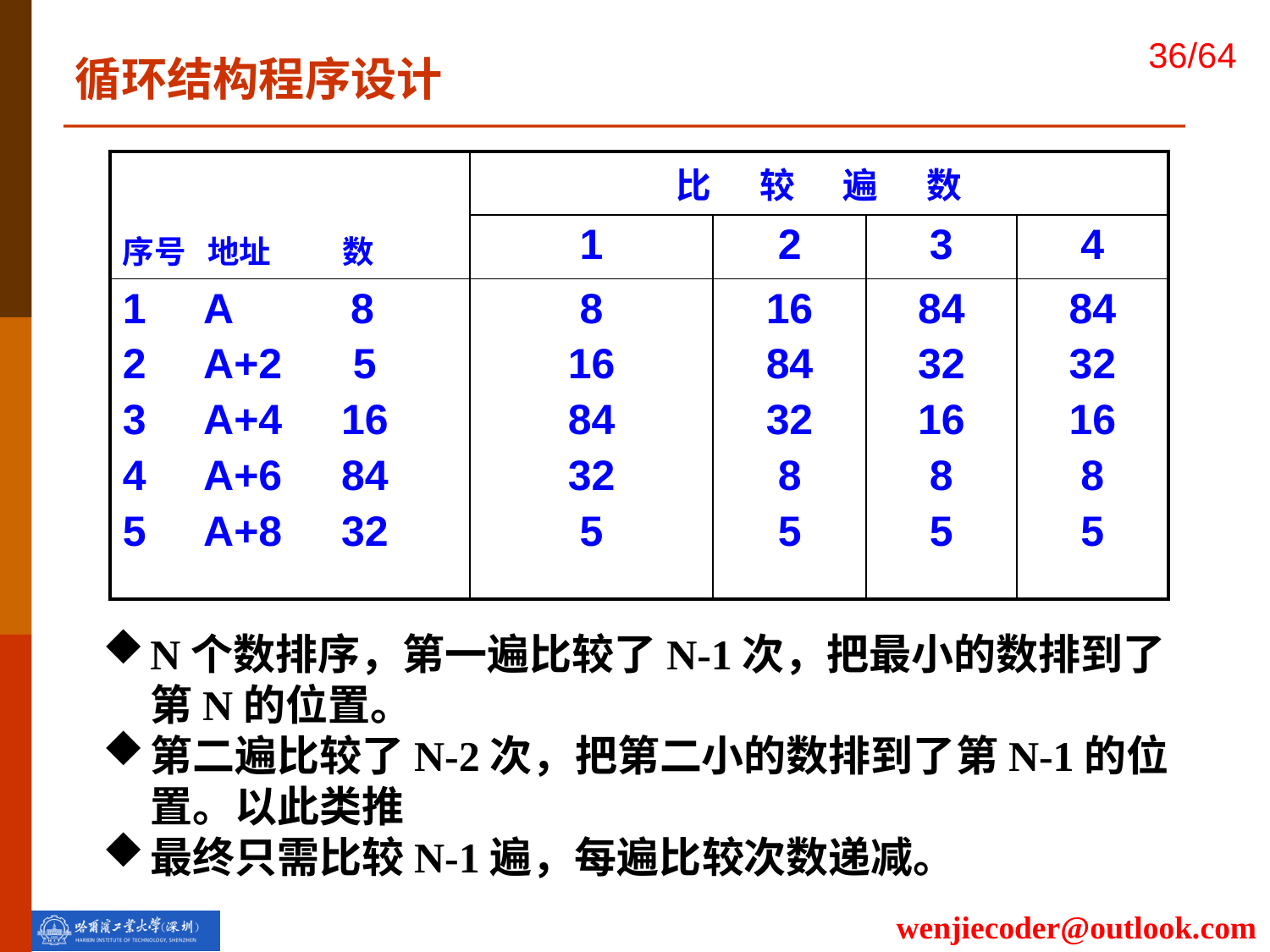

循环结构程序设计
| 序号 地址 数 | 比 较 遍 数 |  |  |  |
| --- | --- | --- | --- | --- |
|  | 1 | 2 | 3 | 4 |
| 1 A 8 2 A+2 5 3 A+4 16 4 A+6 84 5 A+8 32 | 8 16 84 32 5 | 16 84 32 8 5 | 84 32 16 8 5 | 84 32 16 8 5 |
N个数排序，第一遍比较了N-1次，把最小的数排到了第N的位置。
第二遍比较了N-2次，把第二小的数排到了第N-1的位置。以此类推
最终只需比较N-1遍，每遍比较次数递减。